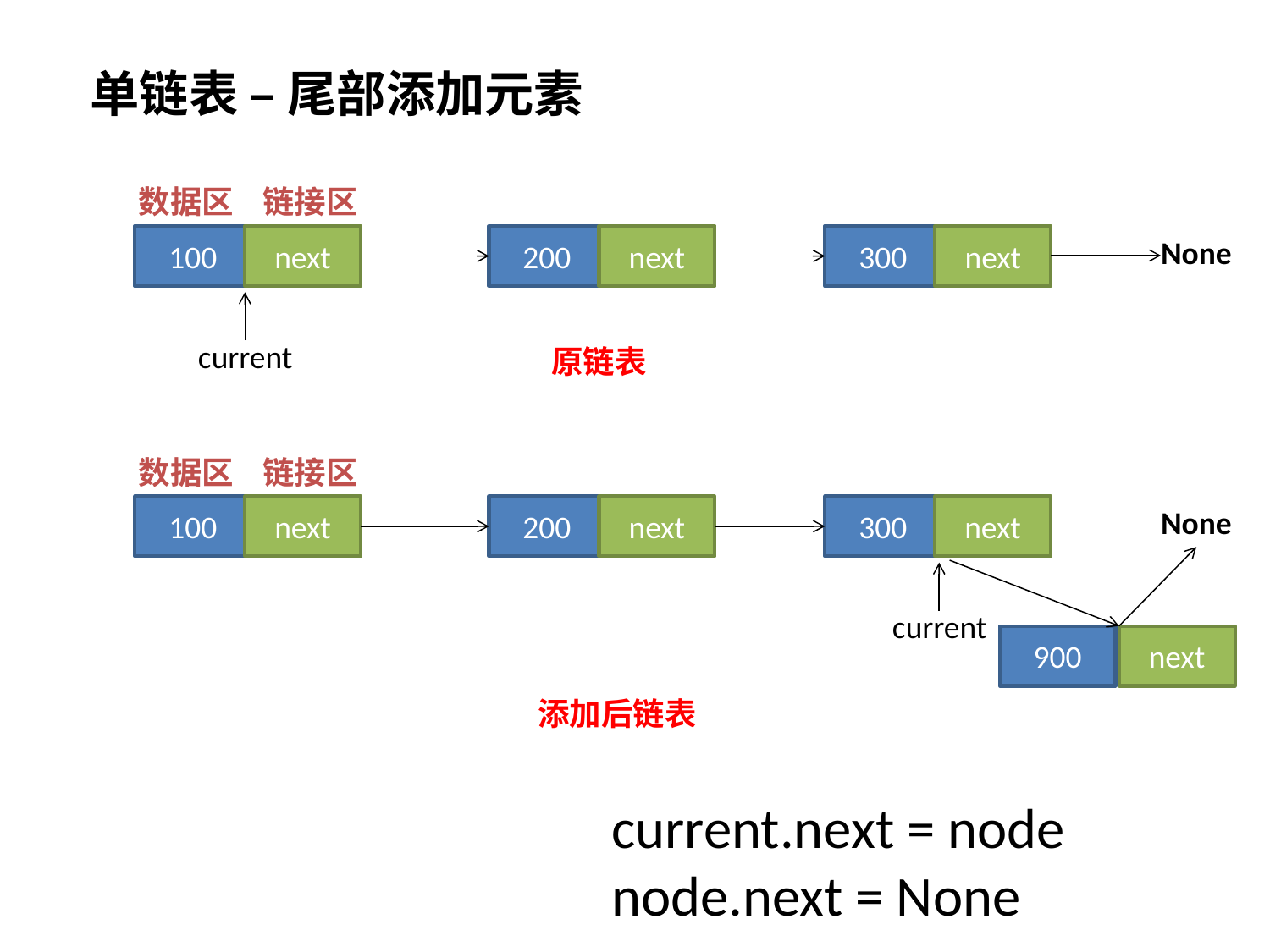

单链表 – 尾部添加元素
数据区    链接区
100
next
200
next
300
next
None
current
原链表
数据区    链接区
100
next
200
next
300
next
None
current
900
next
添加后链表
current.next = node
node.next = None